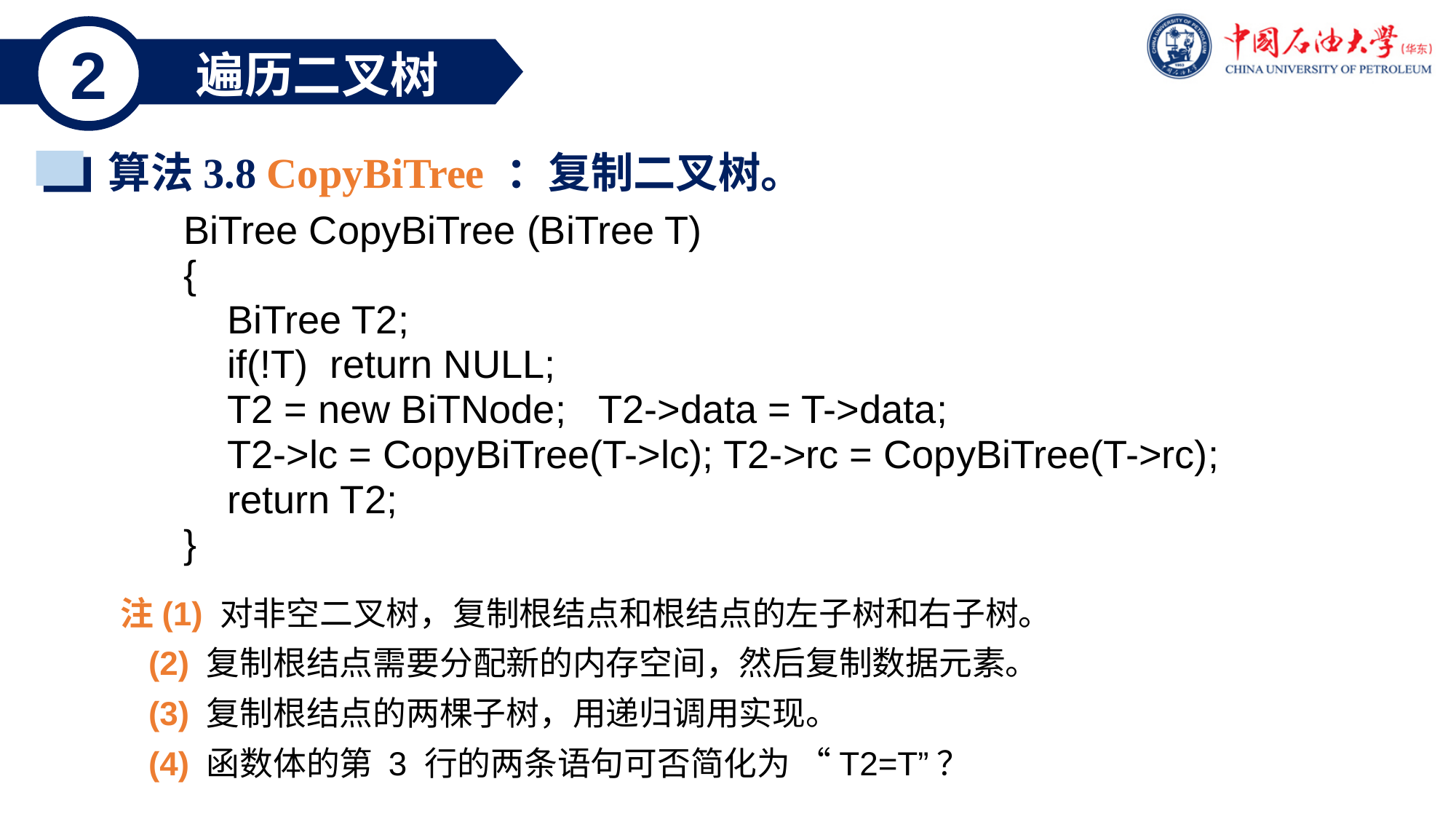

2
遍历二叉树
算法3.8 CopyBiTree ：复制二叉树。

BiTree CopyBiTree (BiTree T)
{
    BiTree T2;
    if(!T)  return NULL;
    T2 = new BiTNode;   T2->data = T->data;
    T2->lc = CopyBiTree(T->lc); T2->rc = CopyBiTree(T->rc);
    return T2;
}
注(1) 对非空二叉树，复制根结点和根结点的左子树和右子树。
   (2) 复制根结点需要分配新的内存空间，然后复制数据元素。
   (3) 复制根结点的两棵子树，用递归调用实现。
   (4) 函数体的第 3 行的两条语句可否简化为 “T2=T”？